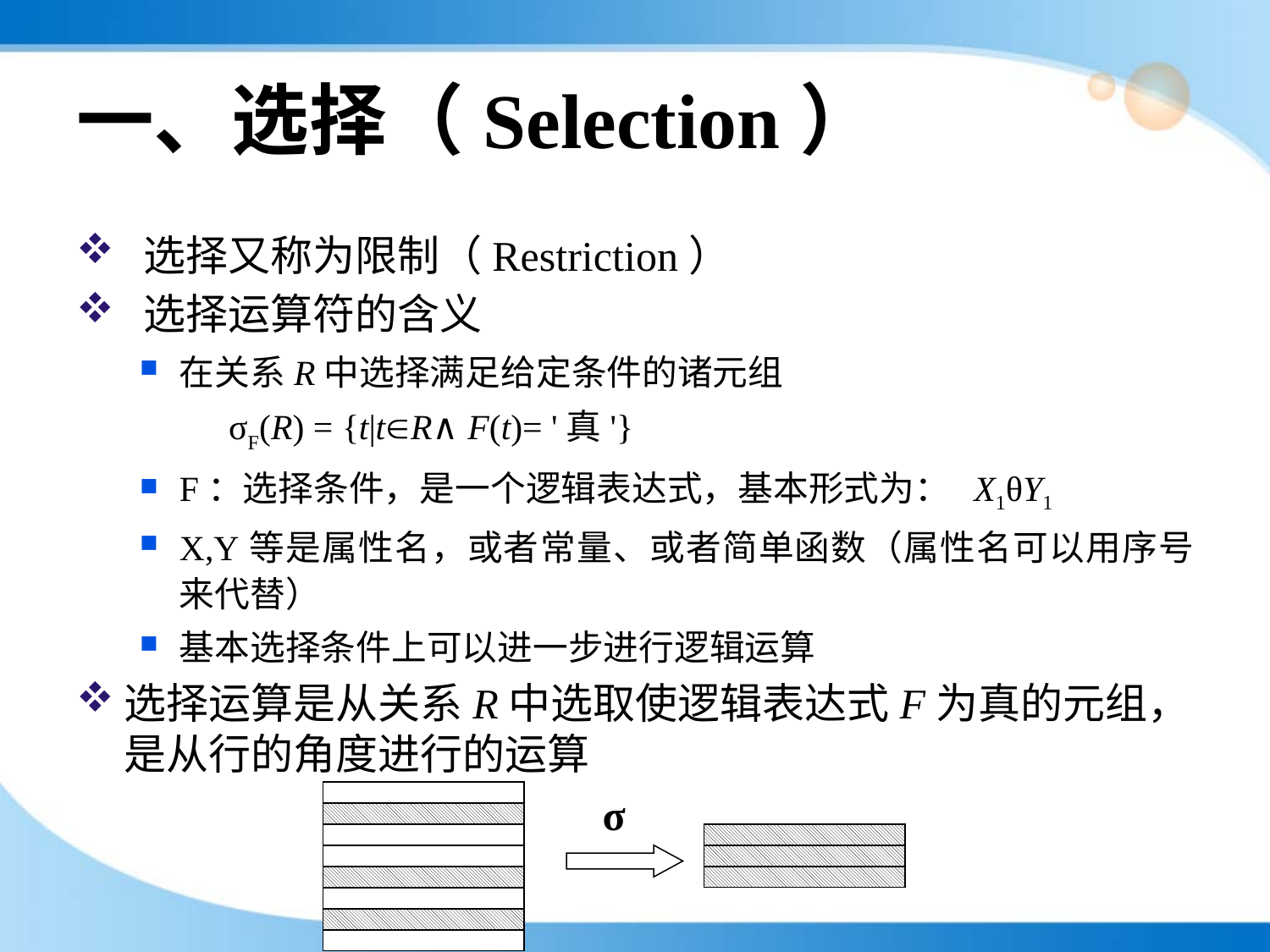

# 一、选择（Selection）
 选择又称为限制（Restriction）
 选择运算符的含义
在关系R中选择满足给定条件的诸元组
          σF(R) = {t|t∈R∧F(t)= '真'}
F：选择条件，是一个逻辑表达式，基本形式为：  X1θY1
X,Y等是属性名，或者常量、或者简单函数（属性名可以用序号来代替）
基本选择条件上可以进一步进行逻辑运算
选择运算是从关系R中选取使逻辑表达式F为真的元组，是从行的角度进行的运算

σ